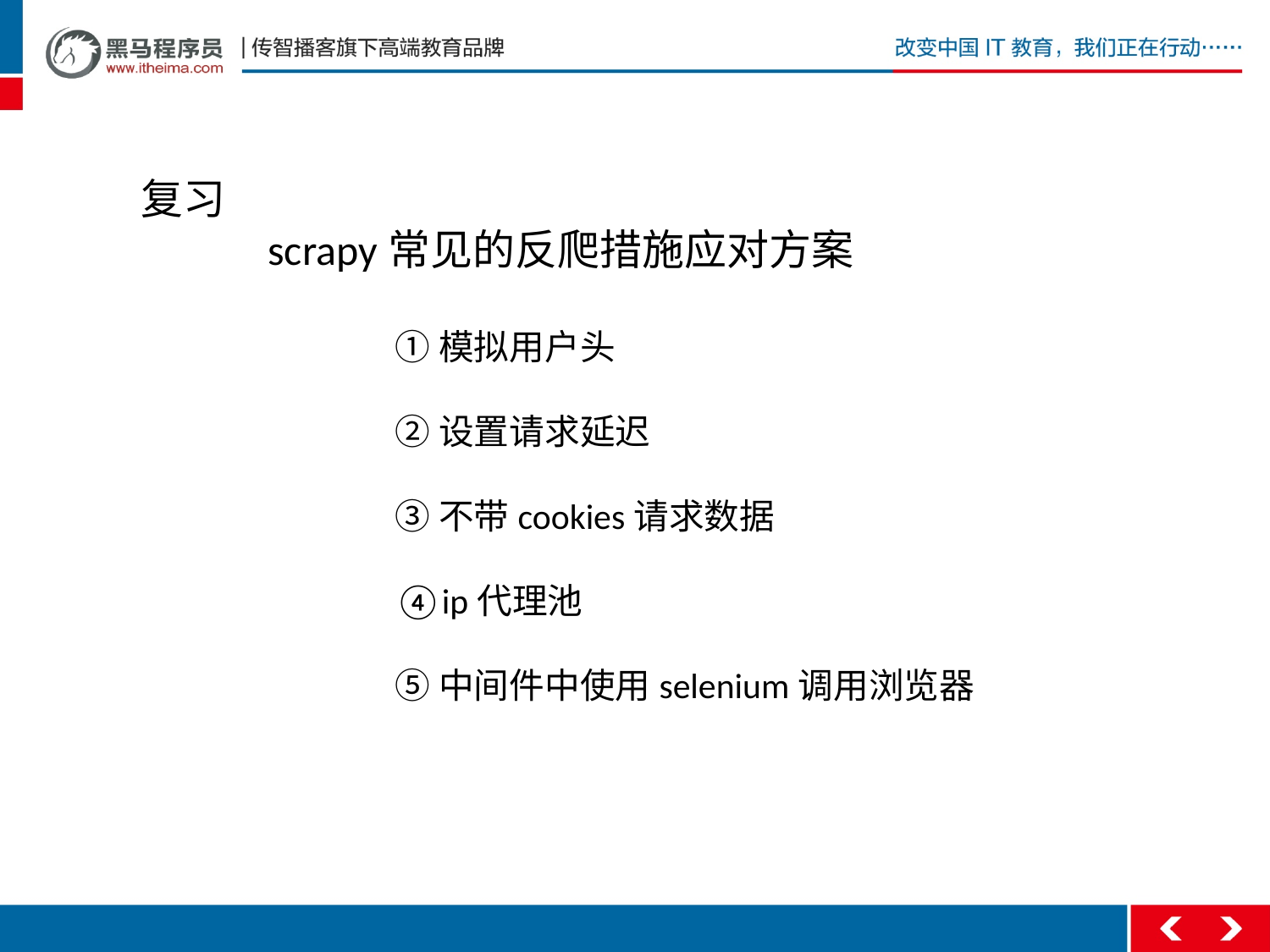

复习
	scrapy常见的反爬措施应对方案

		①模拟用户头

		②设置请求延迟

		③不带cookies请求数据

		④ip代理池

		⑤中间件中使用selenium调用浏览器